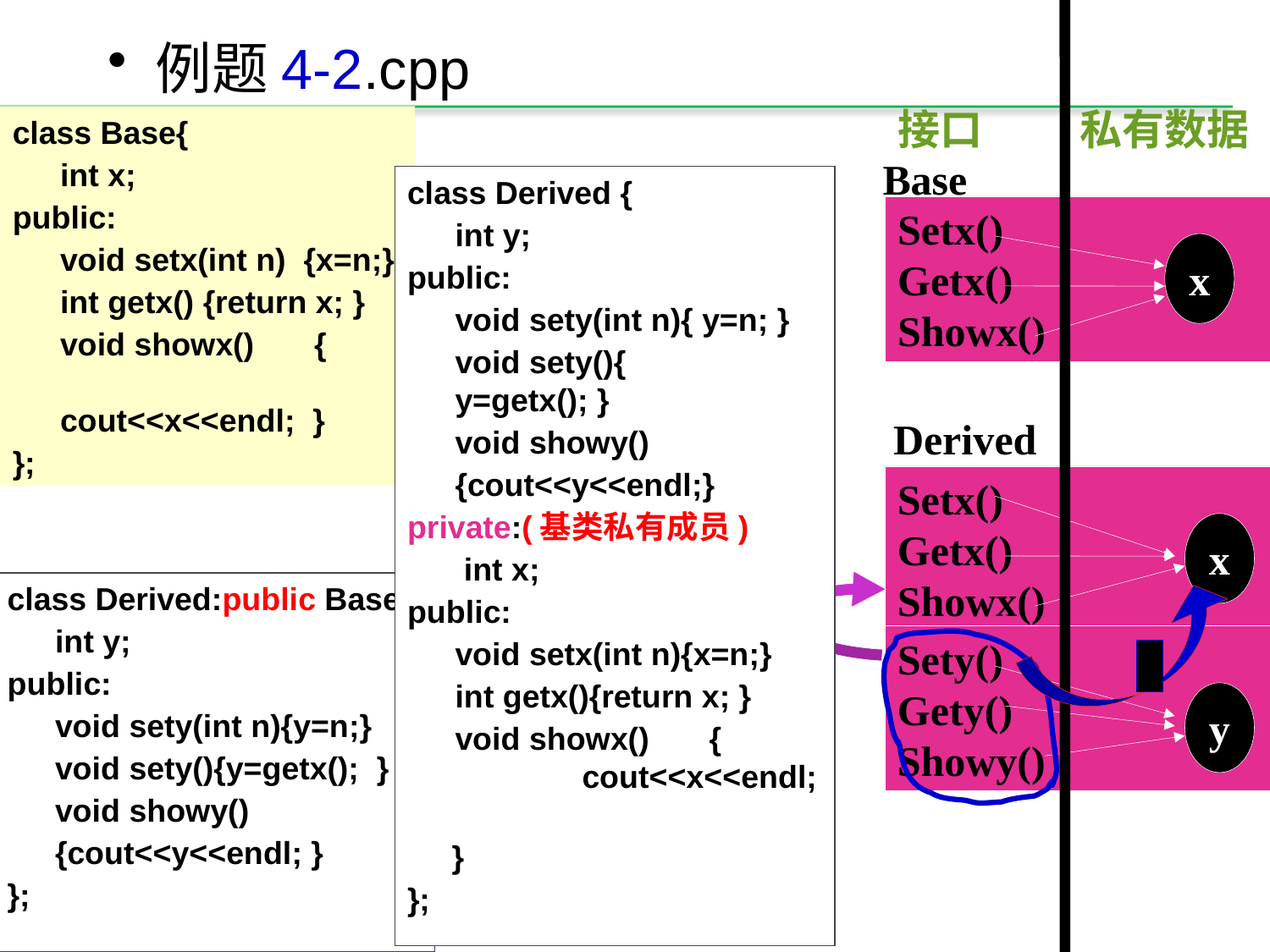

例题4-2.cpp
接口
私有数据
class Base{
	int x;
public:
	void setx(int n)  {x=n;}
	int getx() {return x; }
	void showx()	{	cout<<x<<endl;  }
};
Base
class Derived {
	int y;
public:
	void sety(int n){ y=n; }
	void sety(){	y=getx(); }
	void showy()
	{cout<<y<<endl;}
private:(基类私有成员)
	 int x;
public:
	void setx(int n){x=n;}
	int getx(){return x; }
	void showx()	{	cout<<x<<endl;
     }
};
Setx()
Getx()
Showx()

x

Derived
Setx()
Getx()
Showx()

x

class Derived:public Base{
	int y;
public:
	void sety(int n){y=n;}
	void sety(){y=getx();  }
	void showy()
	{cout<<y<<endl; }
};
Sety()
Gety()
Showy()

y